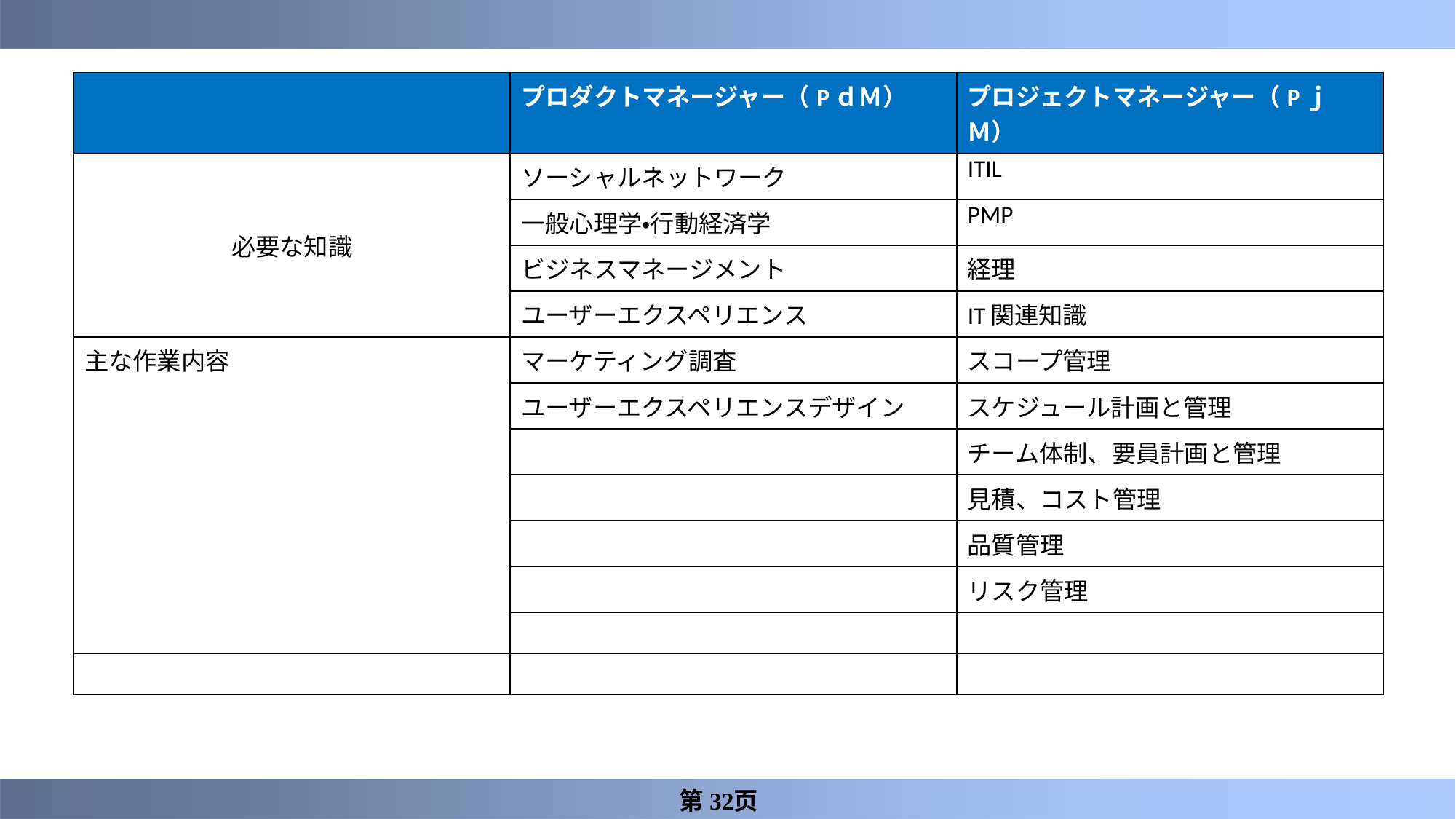

#
|  | プロダクトマネージャー（PｄＭ） | プロジェクトマネージャー（PｊＭ） |
| --- | --- | --- |
| 必要な知識 | ソーシャルネットワーク | ITIL |
|  | 一般心理学・行動経済学 | PMP |
|  | ビジネスマネージメント | 経理 |
|  | ユーザーエクスペリエンス | IT関連知識 |
| 主な作業内容 | マーケティング調査 | スコープ管理 |
|  | ユーザーエクスペリエンスデザイン | スケジュール計画と管理 |
|  |  | チーム体制、要員計画と管理 |
|  |  | 見積、コスト管理 |
|  |  | 品質管理 |
|  |  | リスク管理 |
|  |  |  |
|  |  |  |
第32页